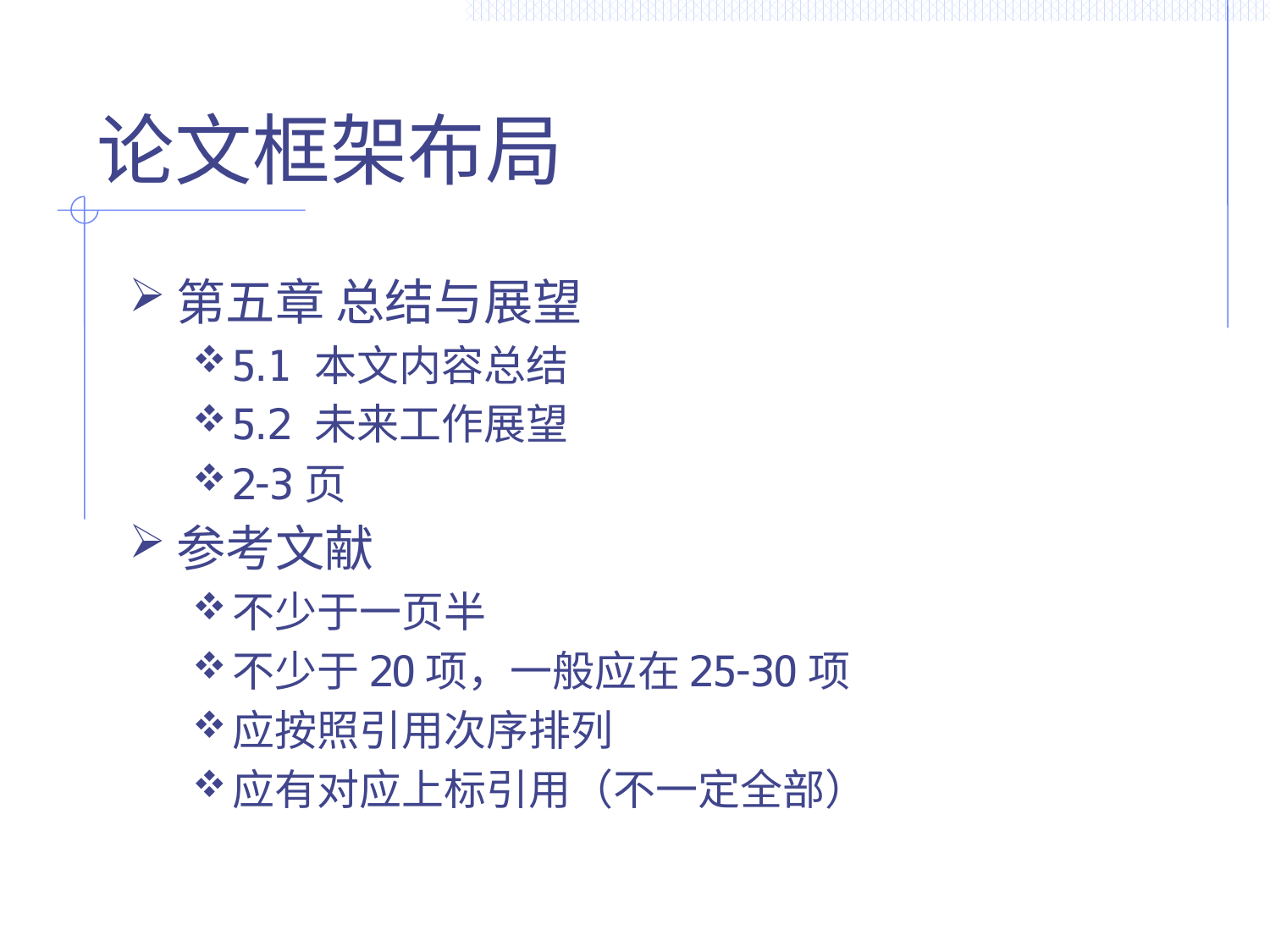

# 论文框架布局
第五章 总结与展望
5.1 本文内容总结
5.2 未来工作展望
2-3页
参考文献
不少于一页半
不少于20项，一般应在25-30项
应按照引用次序排列
应有对应上标引用（不一定全部）